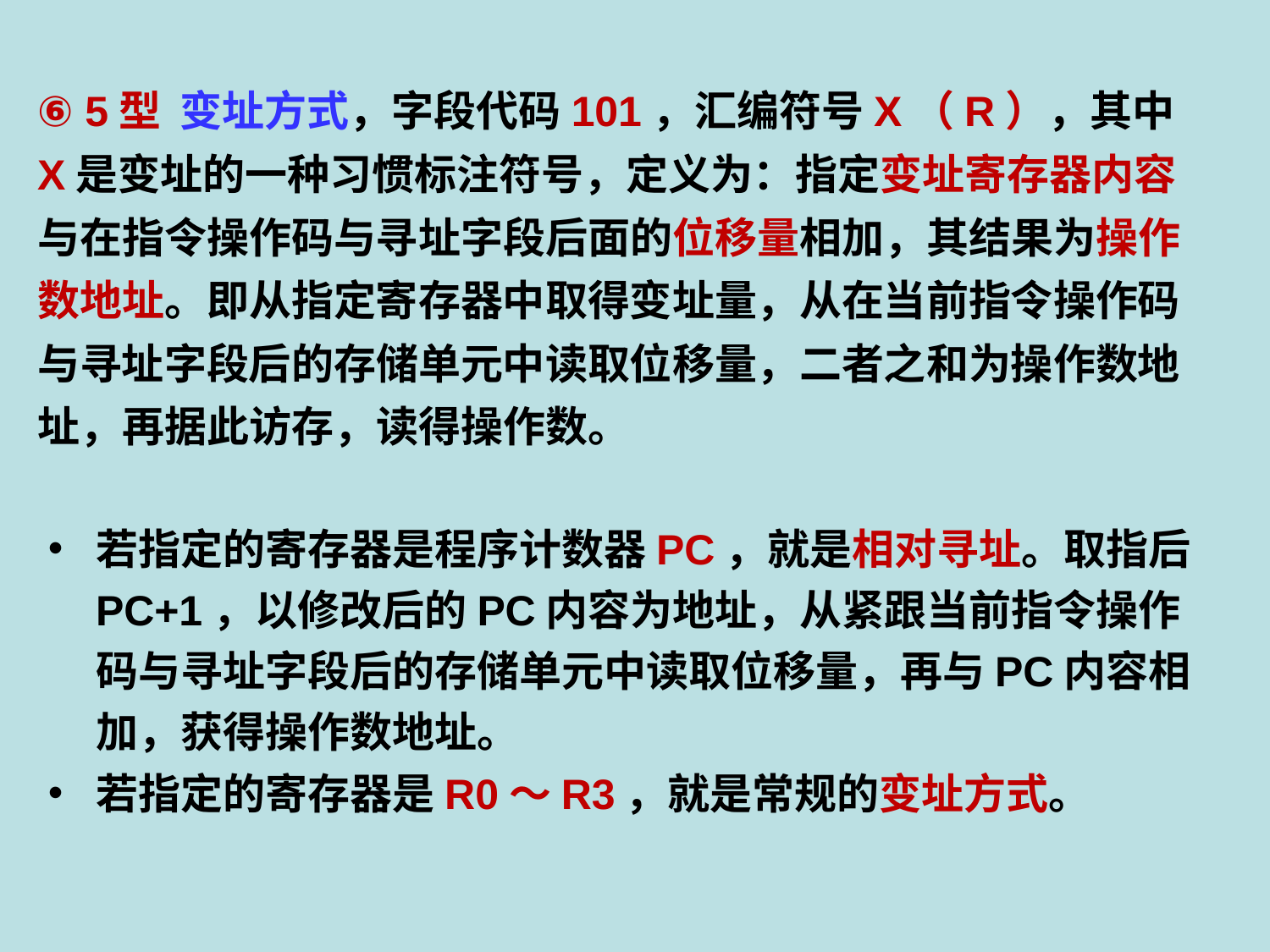

⑥ 5型  变址方式，字段代码101，汇编符号X（R），其中X是变址的一种习惯标注符号，定义为：指定变址寄存器内容与在指令操作码与寻址字段后面的位移量相加，其结果为操作数地址。即从指定寄存器中取得变址量，从在当前指令操作码与寻址字段后的存储单元中读取位移量，二者之和为操作数地址，再据此访存，读得操作数。
若指定的寄存器是程序计数器PC，就是相对寻址。取指后PC+1，以修改后的PC内容为地址，从紧跟当前指令操作码与寻址字段后的存储单元中读取位移量，再与PC内容相加，获得操作数地址。
若指定的寄存器是R0～R3，就是常规的变址方式。